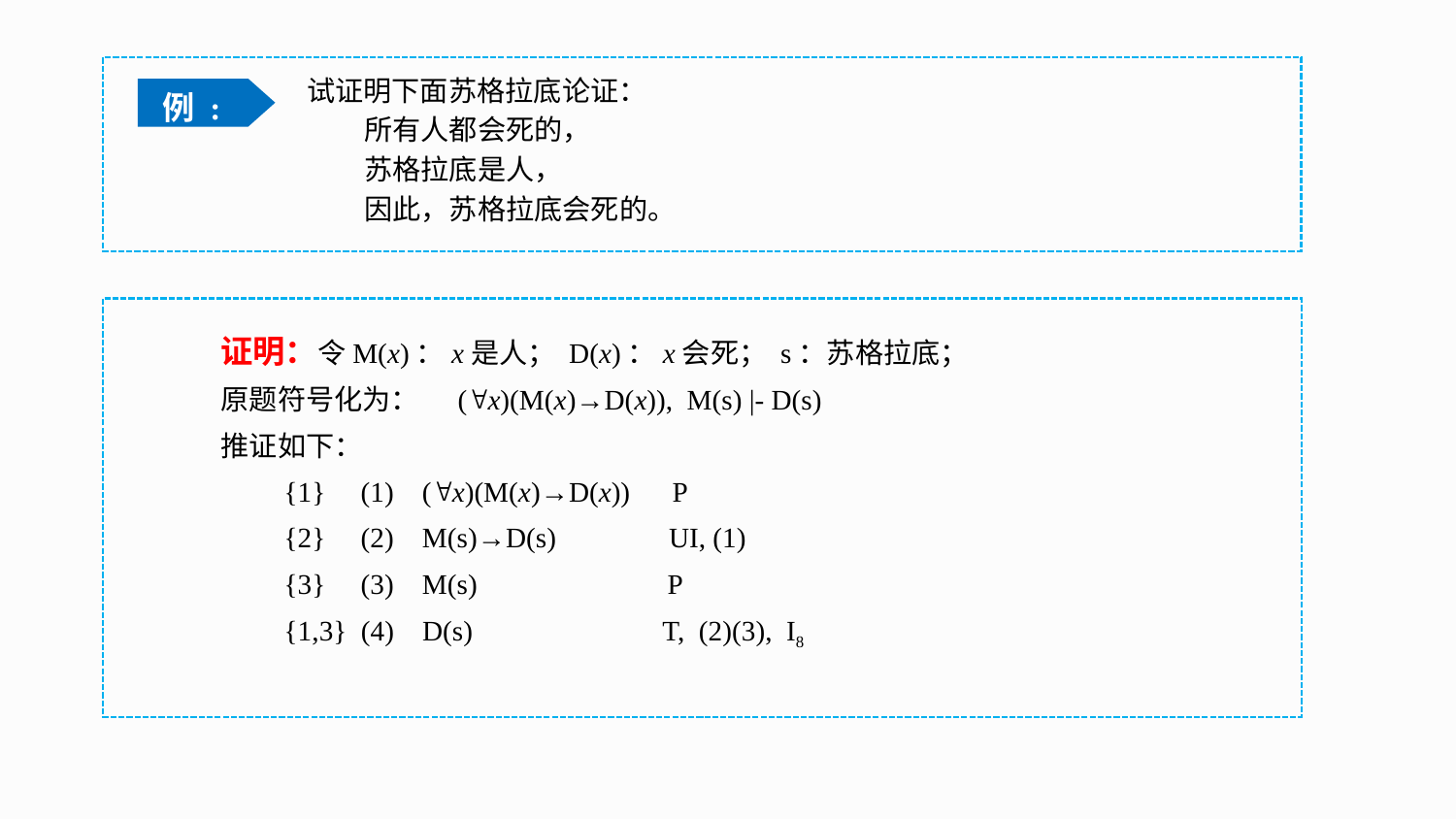

试证明下面苏格拉底论证：
        所有人都会死的，
        苏格拉底是人，
        因此，苏格拉底会死的。
例 :

证明：令M(x)：x是人； D(x)：x会死； s：苏格拉底；
原题符号化为：     (∀x)(M(x)→D(x)),  M(s) |- D(s)
推证如下：
         {1}     (1)    (∀x)(M(x)→D(x))      P
         {2}     (2)    M(s)→D(s)                UI, (1)
         {3}     (3)    M(s)                           P
         {1,3}  (4)    D(s)                           T,  (2)(3),  I8